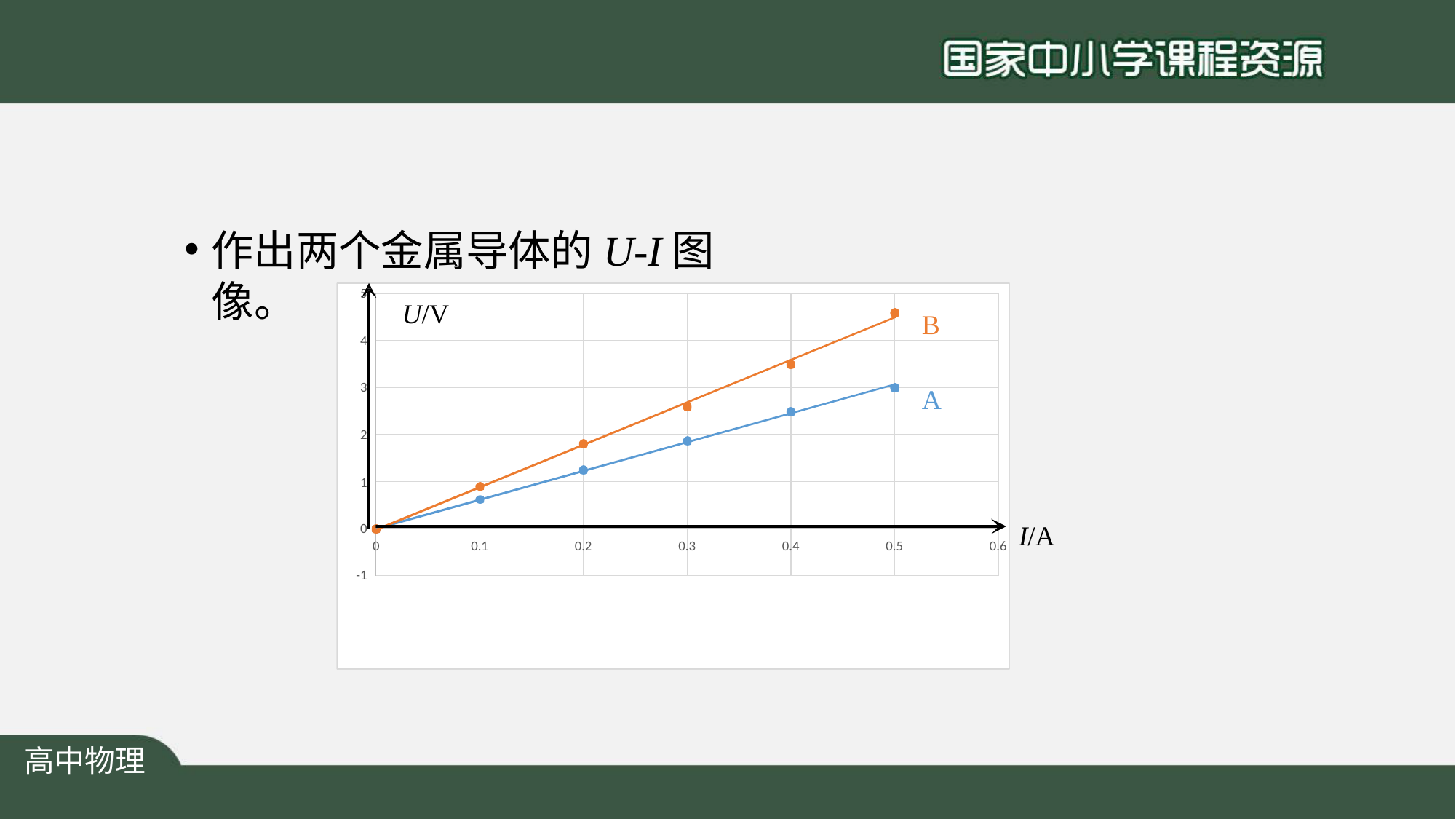

作出两个金属导体的U-I图像。

5

U/V
B

4

3
A

2

1

I/A
0

0
0.1
0.2
0.3
0.4
0.5
0.6
-1

高中物理